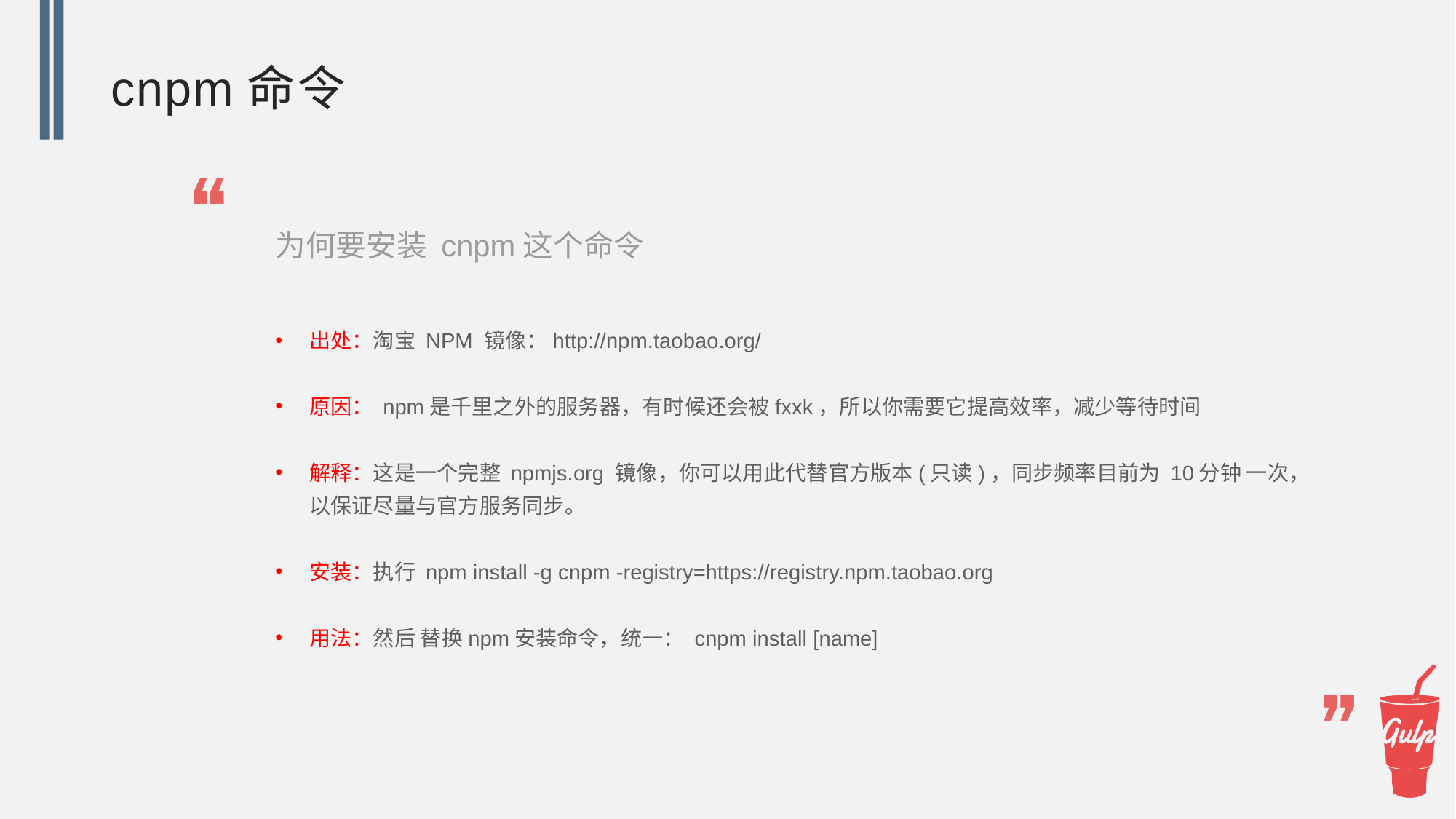

# cnpm命令
“
为何要安装 cnpm这个命令

出处：淘宝 NPM 镜像：http://npm.taobao.org/

原因： npm是千里之外的服务器，有时候还会被fxxk，所以你需要它提高效率，减少等待时间

解释：这是一个完整 npmjs.org 镜像，你可以用此代替官方版本(只读)，同步频率目前为 10分钟 一次，以保证尽量与官方服务同步。

安装：执行 npm install -g cnpm -registry=https://registry.npm.taobao.org

用法：然后 替换npm安装命令，统一： cnpm install [name]
”